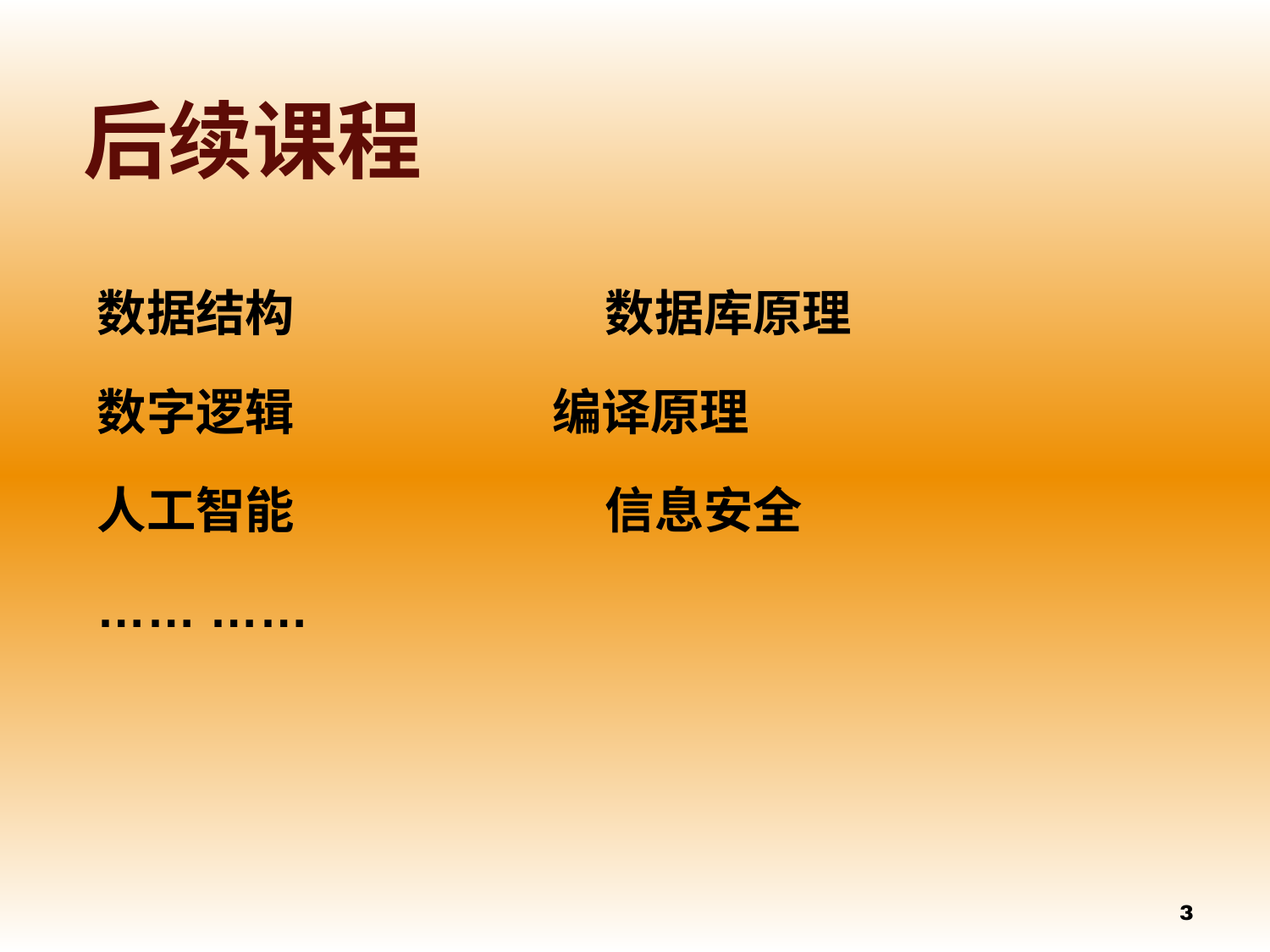

# 后续课程
数据结构			数据库原理
数字逻辑                       编译原理
人工智能			信息安全
…… ……

3